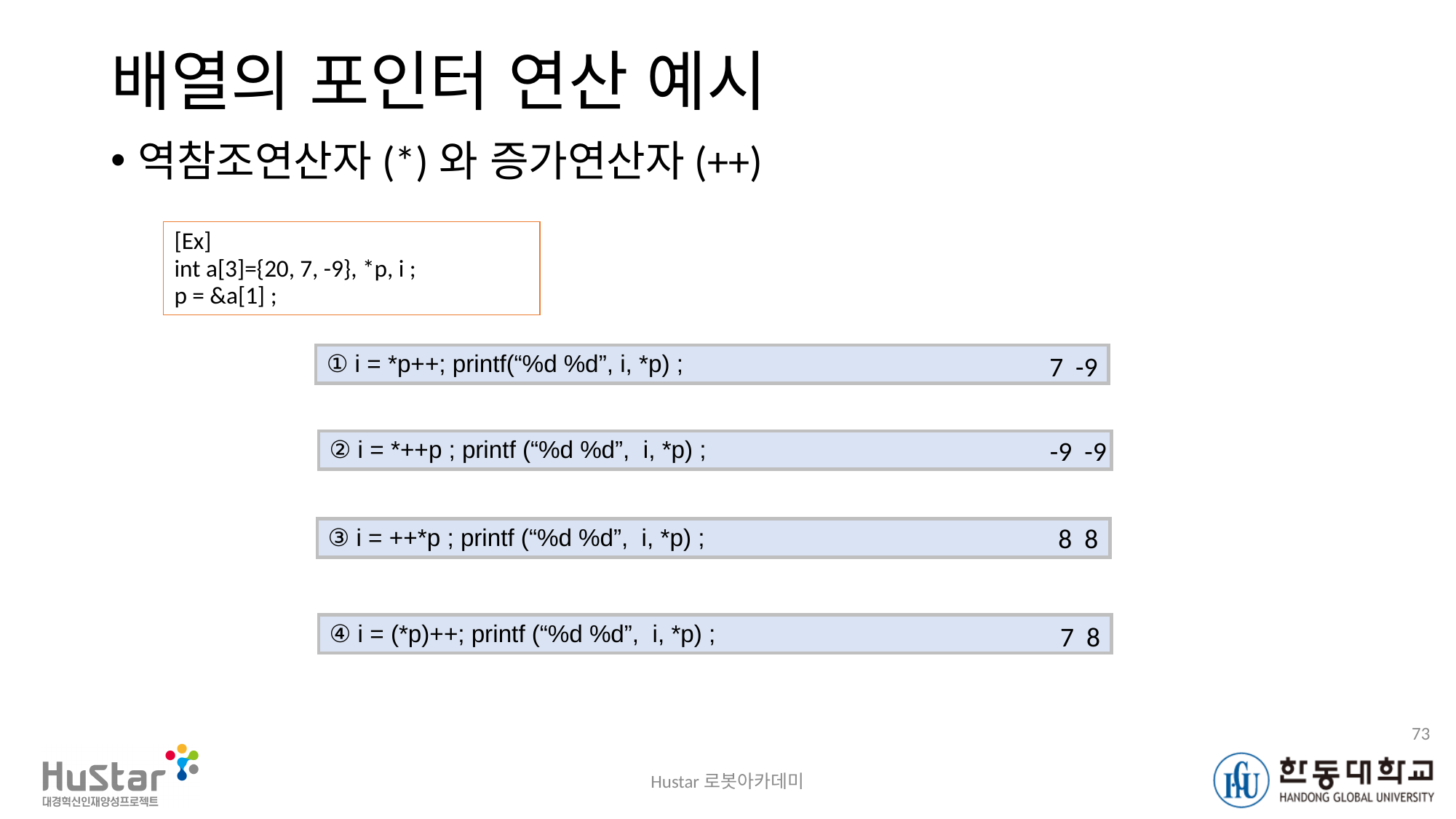

# 배열의 포인터 연산 예시
역참조연산자(*)와 증가연산자(++)

[Ex]
int a[3]={20, 7, -9}, *p, i ;
p = &a[1] ;
7  -9
① i = *p++; printf(“%d %d”, i, *p) ;
-9  -9
② i = *++p ; printf (“%d %d”,  i, *p) ;
8  8
③ i = ++*p ; printf (“%d %d”,  i, *p) ;
④ i = (*p)++; printf (“%d %d”,  i, *p) ;
7  8
73
Hustar로봇아카데미